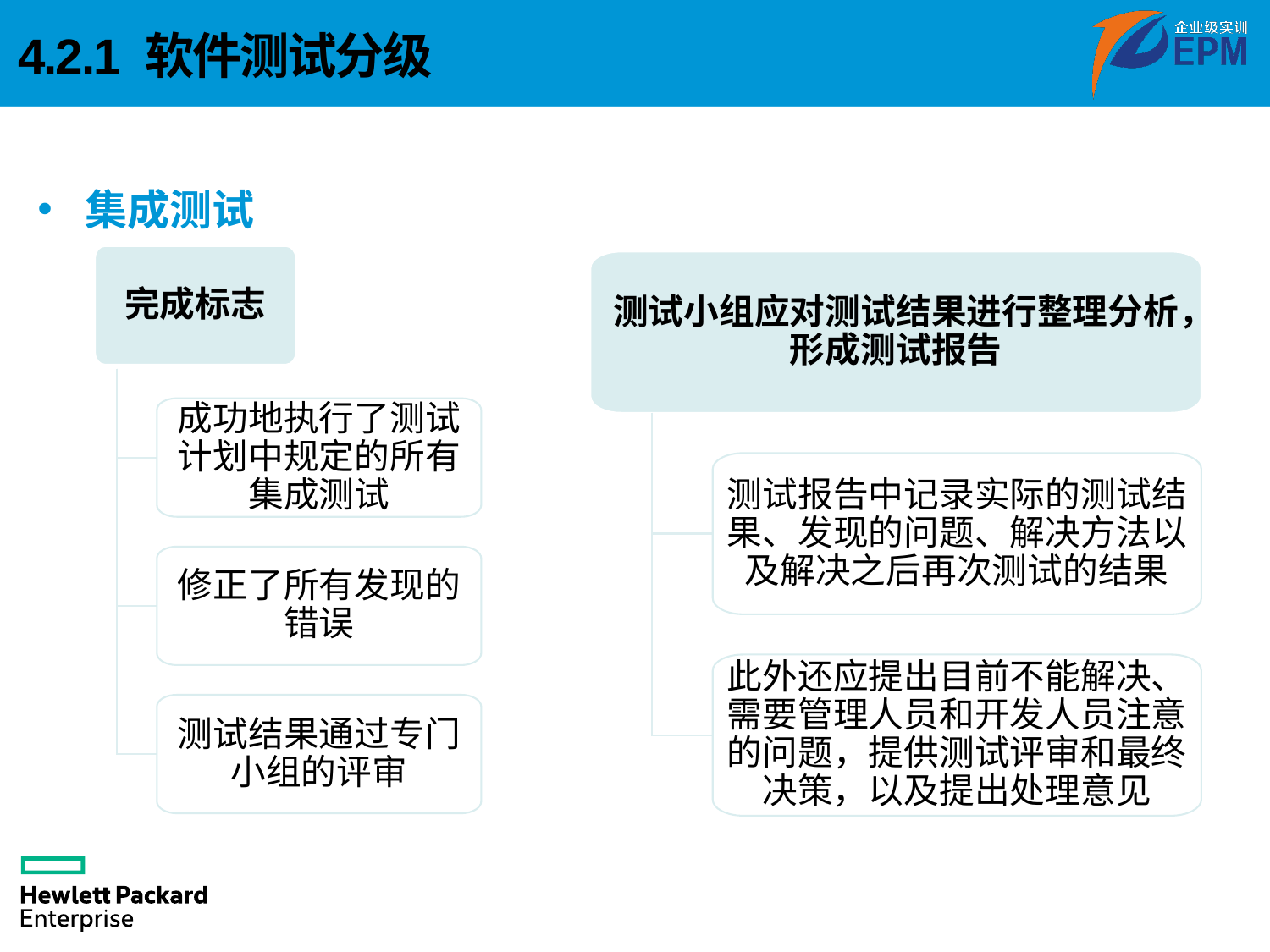

4.2.1 软件测试分级
集成测试
完成标志

成功地执行了测试计划中规定的所有集成测试
修正了所有发现的错误
测试结果通过专门小组的评审
测试小组应对测试结果进行整理分析，形成测试报告

测试报告中记录实际的测试结果、发现的问题、解决方法以及解决之后再次测试的结果
此外还应提出目前不能解决、需要管理人员和开发人员注意的问题，提供测试评审和最终决策，以及提出处理意见